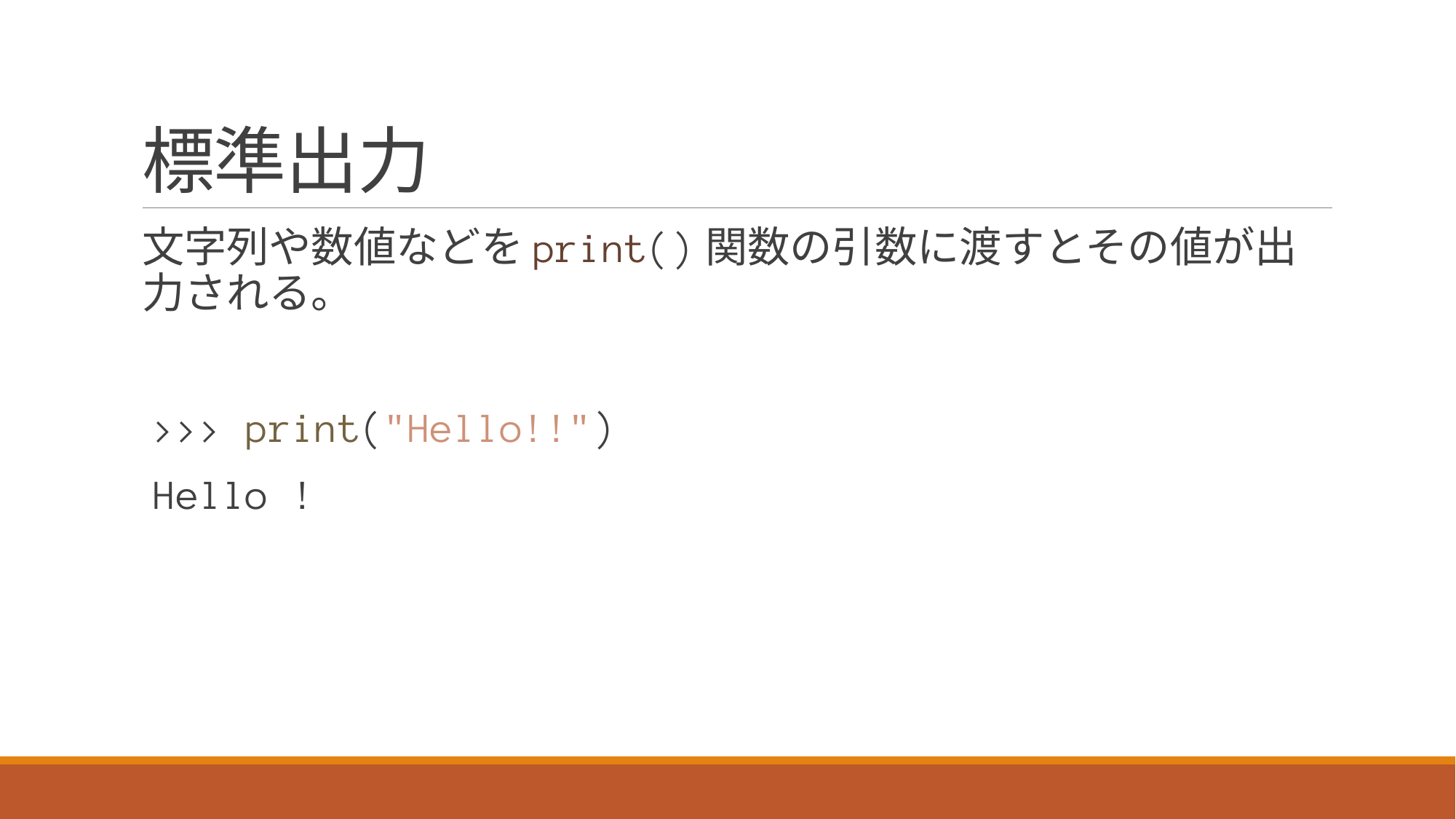

# 標準出力
文字列や数値などをprint()関数の引数に渡すとその値が出力される。

 >>> print("Hello!!")
 Hello !